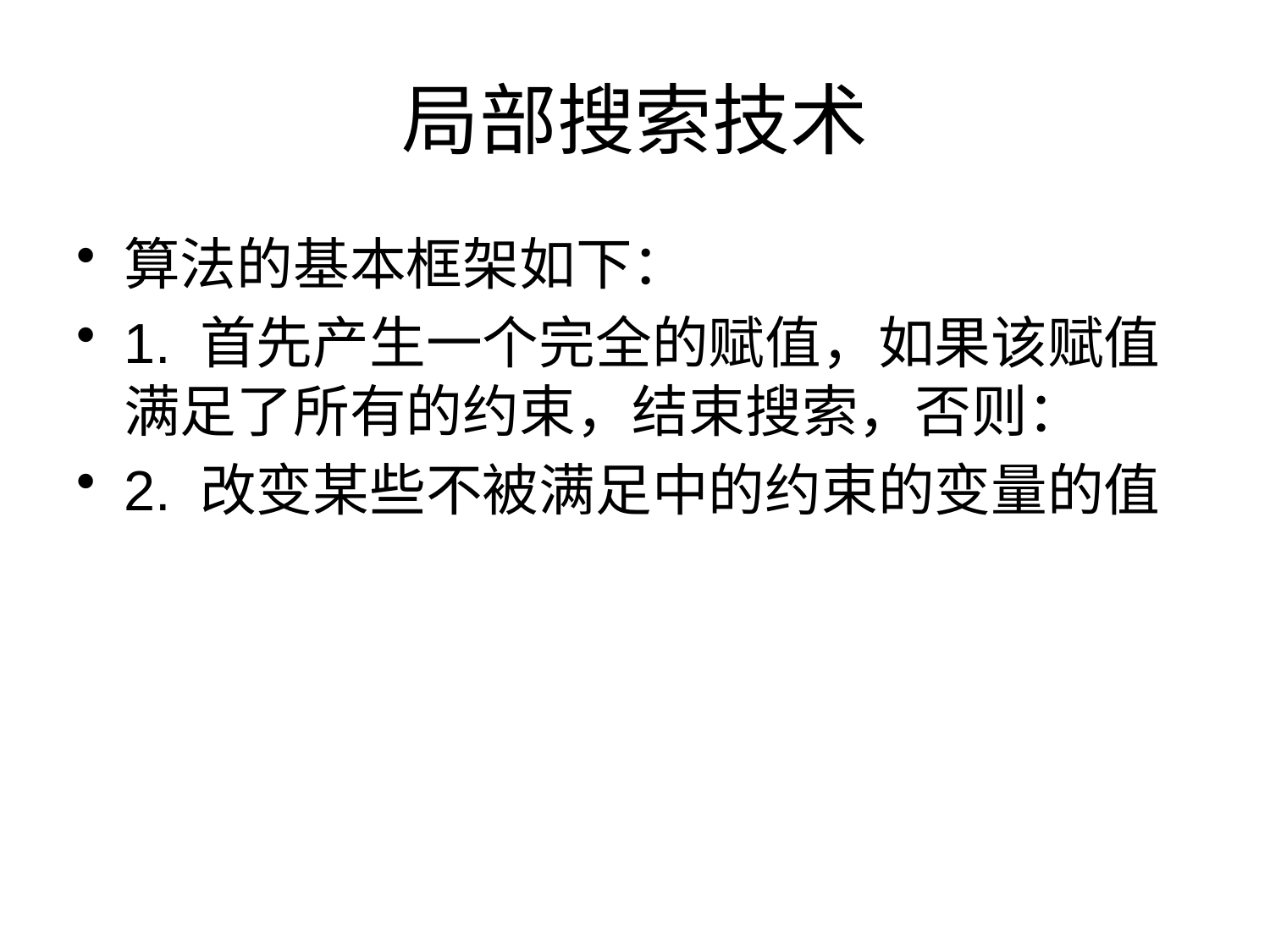

# 局部搜索技术
算法的基本框架如下：
1. 首先产生一个完全的赋值，如果该赋值满足了所有的约束，结束搜索，否则：
2. 改变某些不被满足中的约束的变量的值